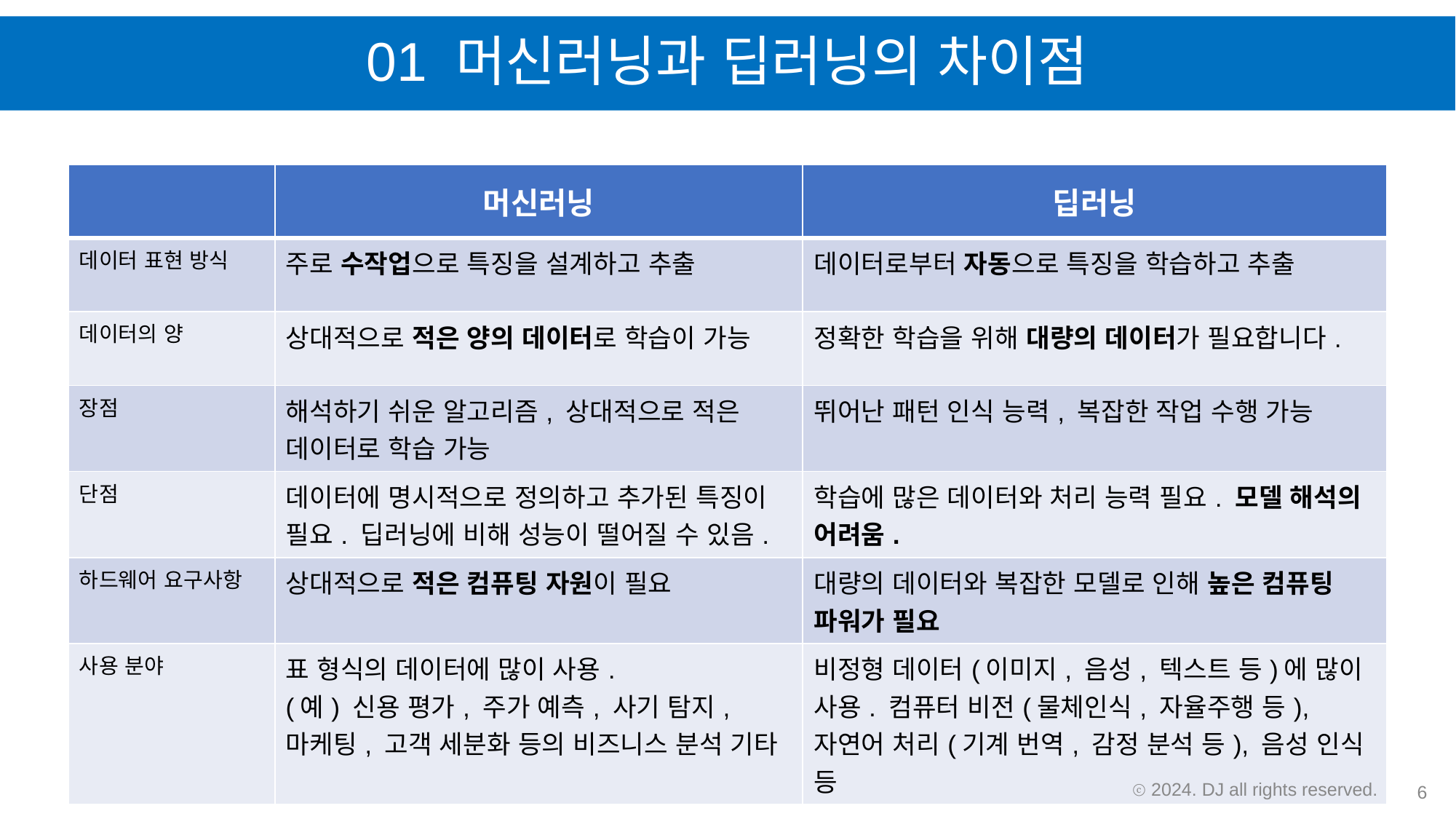

# 01 머신러닝과 딥러닝의 차이점
|  | 머신러닝 | 딥러닝 |
| --- | --- | --- |
| 데이터 표현 방식 | 주로 수작업으로 특징을 설계하고 추출 | 데이터로부터 자동으로 특징을 학습하고 추출 |
| 데이터의 양 | 상대적으로 적은 양의 데이터로 학습이 가능 | 정확한 학습을 위해 대량의 데이터가 필요합니다. |
| 장점 | 해석하기 쉬운 알고리즘, 상대적으로 적은 데이터로 학습 가능 | 뛰어난 패턴 인식 능력, 복잡한 작업 수행 가능 |
| 단점 | 데이터에 명시적으로 정의하고 추가된 특징이 필요. 딥러닝에 비해 성능이 떨어질 수 있음. | 학습에 많은 데이터와 처리 능력 필요. 모델 해석의 어려움. |
| 하드웨어 요구사항 | 상대적으로 적은 컴퓨팅 자원이 필요 | 대량의 데이터와 복잡한 모델로 인해 높은 컴퓨팅 파워가 필요 |
| 사용 분야 | 표 형식의 데이터에 많이 사용. (예) 신용 평가, 주가 예측, 사기 탐지, 마케팅, 고객 세분화 등의 비즈니스 분석 기타 | 비정형 데이터(이미지, 음성, 텍스트 등)에 많이 사용. 컴퓨터 비전(물체인식, 자율주행 등), 자연어 처리(기계 번역, 감정 분석 등), 음성 인식 등 |
ⓒ 2024. DJ all rights reserved.
6